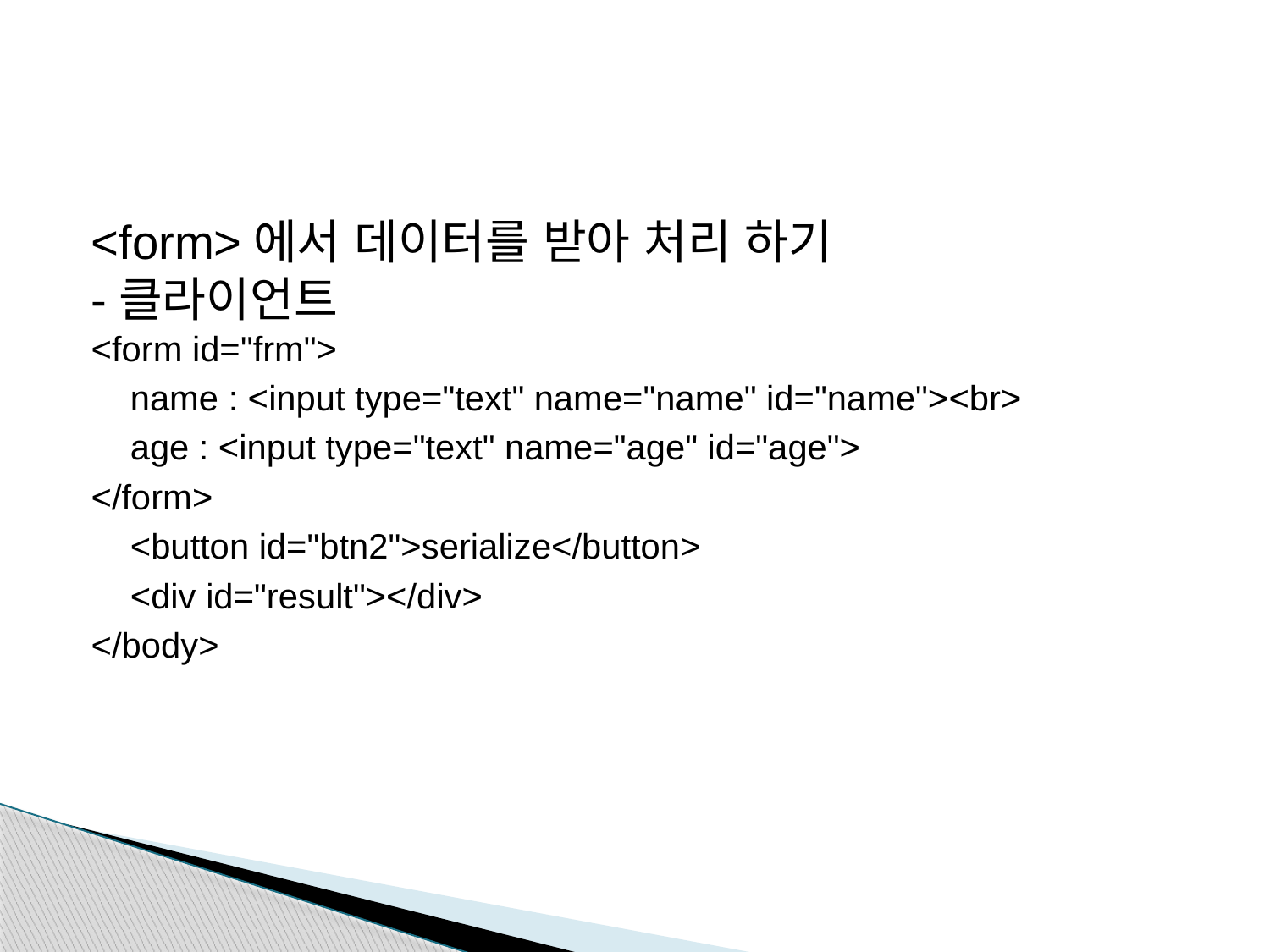

#
<form>에서 데이터를 받아 처리 하기
-클라이언트
<form id="frm">
    name : <input type="text" name="name" id="name"><br>
    age : <input type="text" name="age" id="age">
</form>
    <button id="btn2">serialize</button>
    <div id="result"></div>
</body>